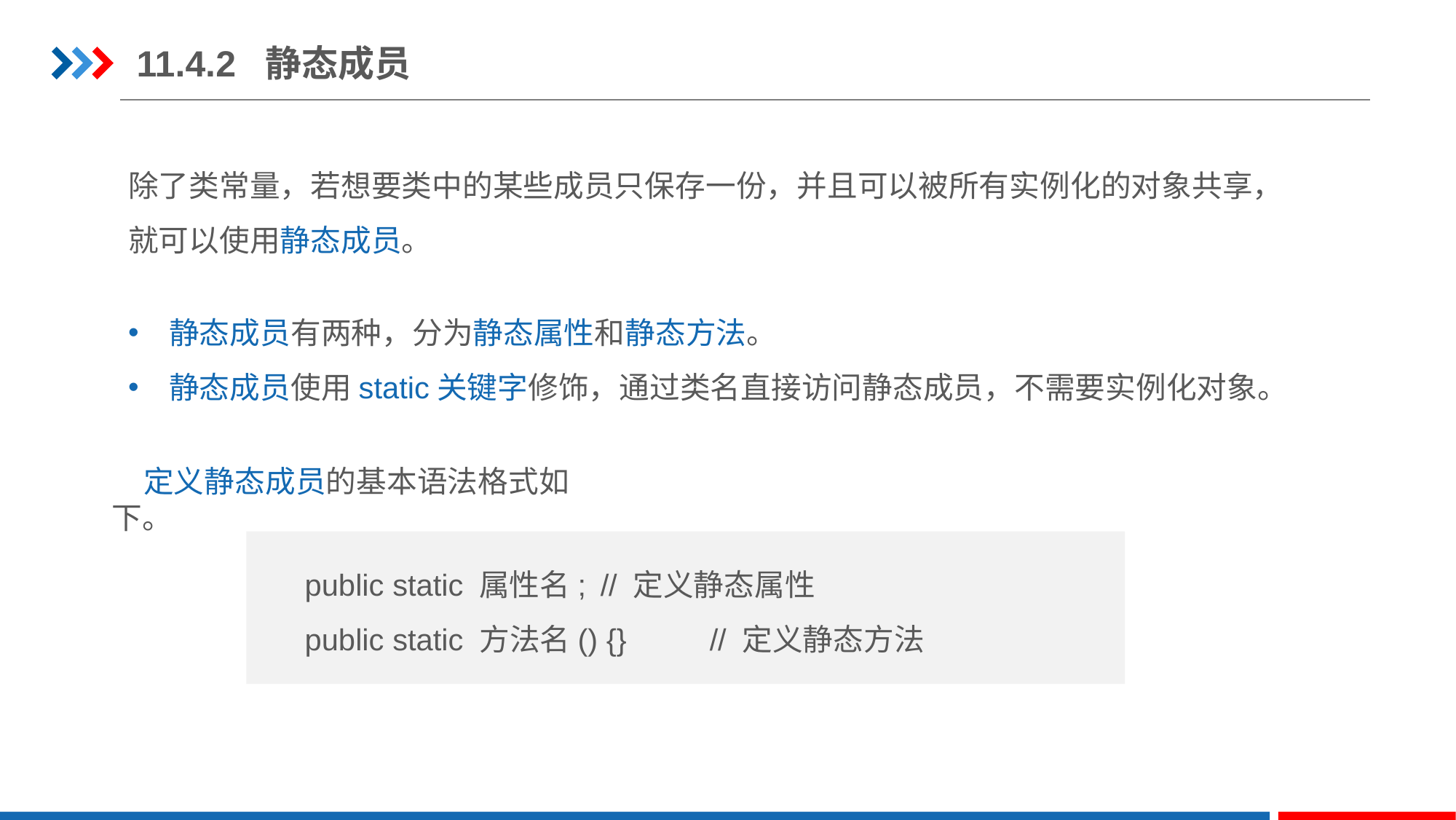

11.4.2  静态成员
除了类常量，若想要类中的某些成员只保存一份，并且可以被所有实例化的对象共享，
就可以使用静态成员。

静态成员有两种，分为静态属性和静态方法。
静态成员使用static关键字修饰，通过类名直接访问静态成员，不需要实例化对象。
定义静态成员的基本语法格式如下。

public static 属性名;	// 定义静态属性
public static 方法名() {}	// 定义静态方法